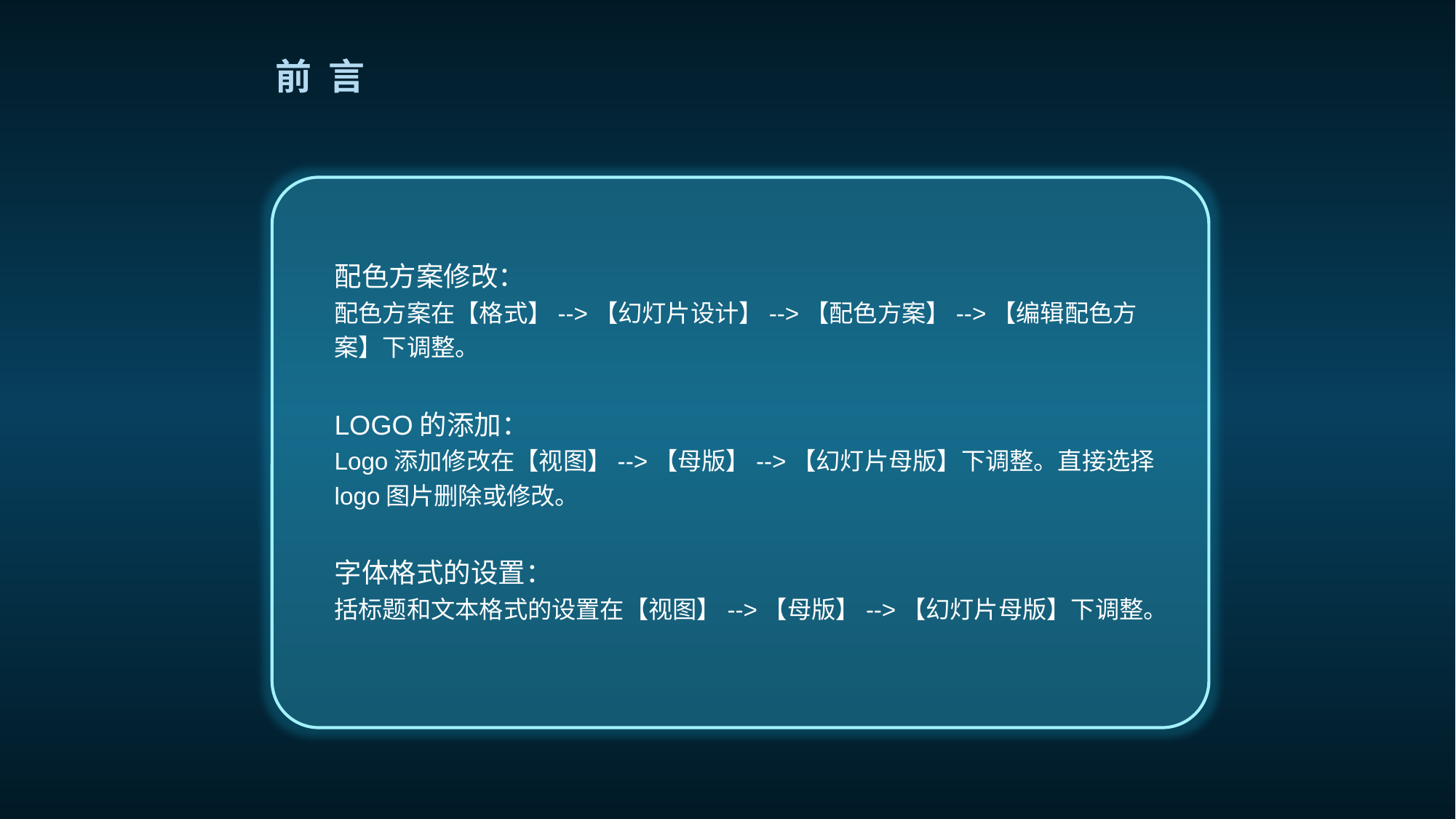

前  言

配色方案修改：
配色方案在【格式】-->【幻灯片设计】-->【配色方案】-->【编辑配色方案】下调整。

LOGO的添加：
Logo添加修改在【视图】-->【母版】-->【幻灯片母版】下调整。直接选择logo图片删除或修改。

字体格式的设置：
括标题和文本格式的设置在【视图】-->【母版】-->【幻灯片母版】下调整。